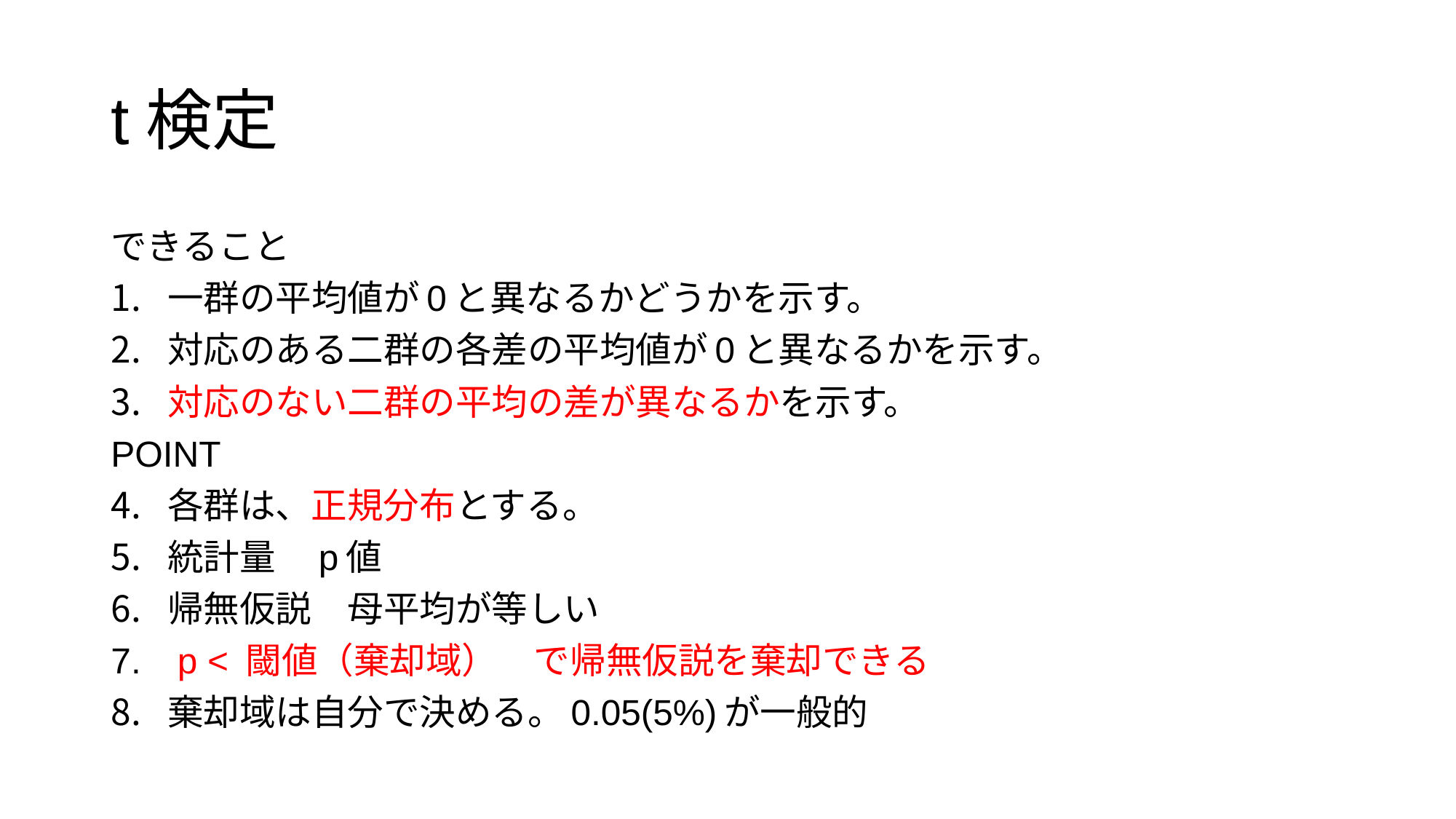

# t検定
できること
一群の平均値が0と異なるかどうかを示す。
対応のある二群の各差の平均値が0と異なるかを示す。
対応のない二群の平均の差が異なるかを示す。
POINT
各群は、正規分布とする。
統計量　p値
帰無仮説　母平均が等しい
 p < 閾値（棄却域）　で帰無仮説を棄却できる
棄却域は自分で決める。0.05(5%)が一般的